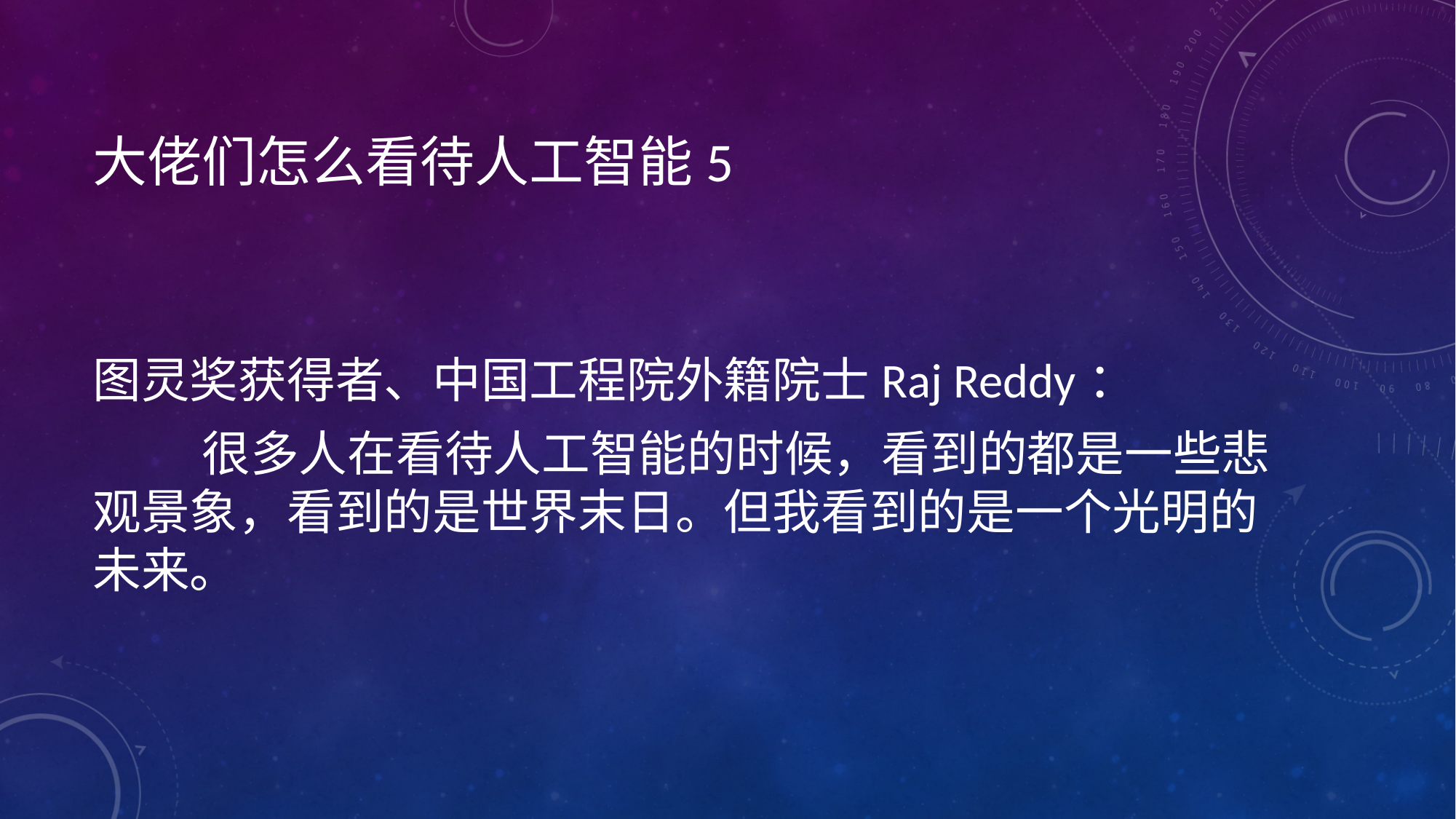

# 大佬们怎么看待人工智能5
图灵奖获得者、中国工程院外籍院士Raj Reddy：
	很多人在看待人工智能的时候，看到的都是一些悲观景象，看到的是世界末日。但我看到的是一个光明的未来。